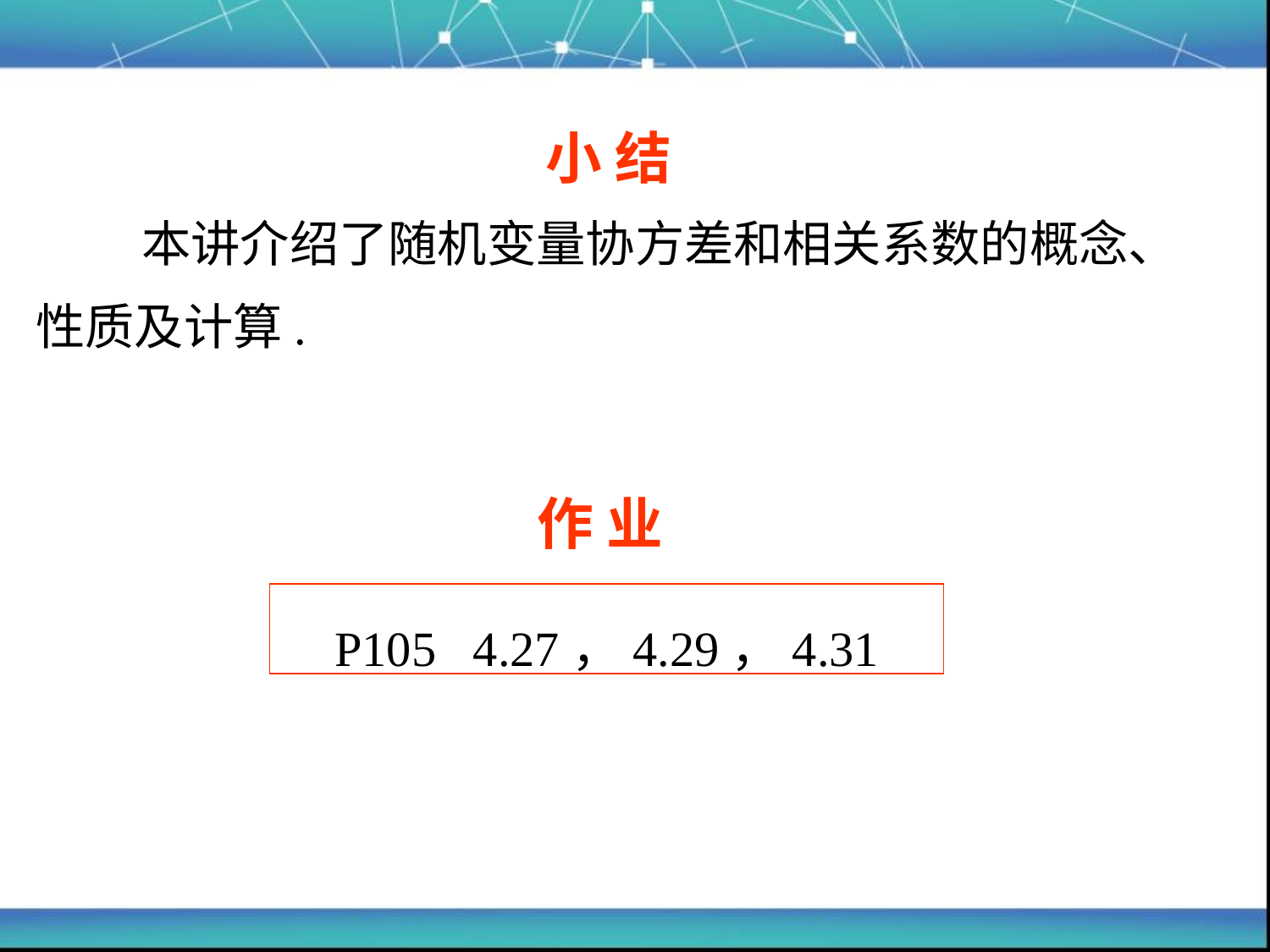

小 结
本讲介绍了随机变量协方差和相关系数的概念、
性质及计算.
作 业
P105   4.27，4.29，4.31